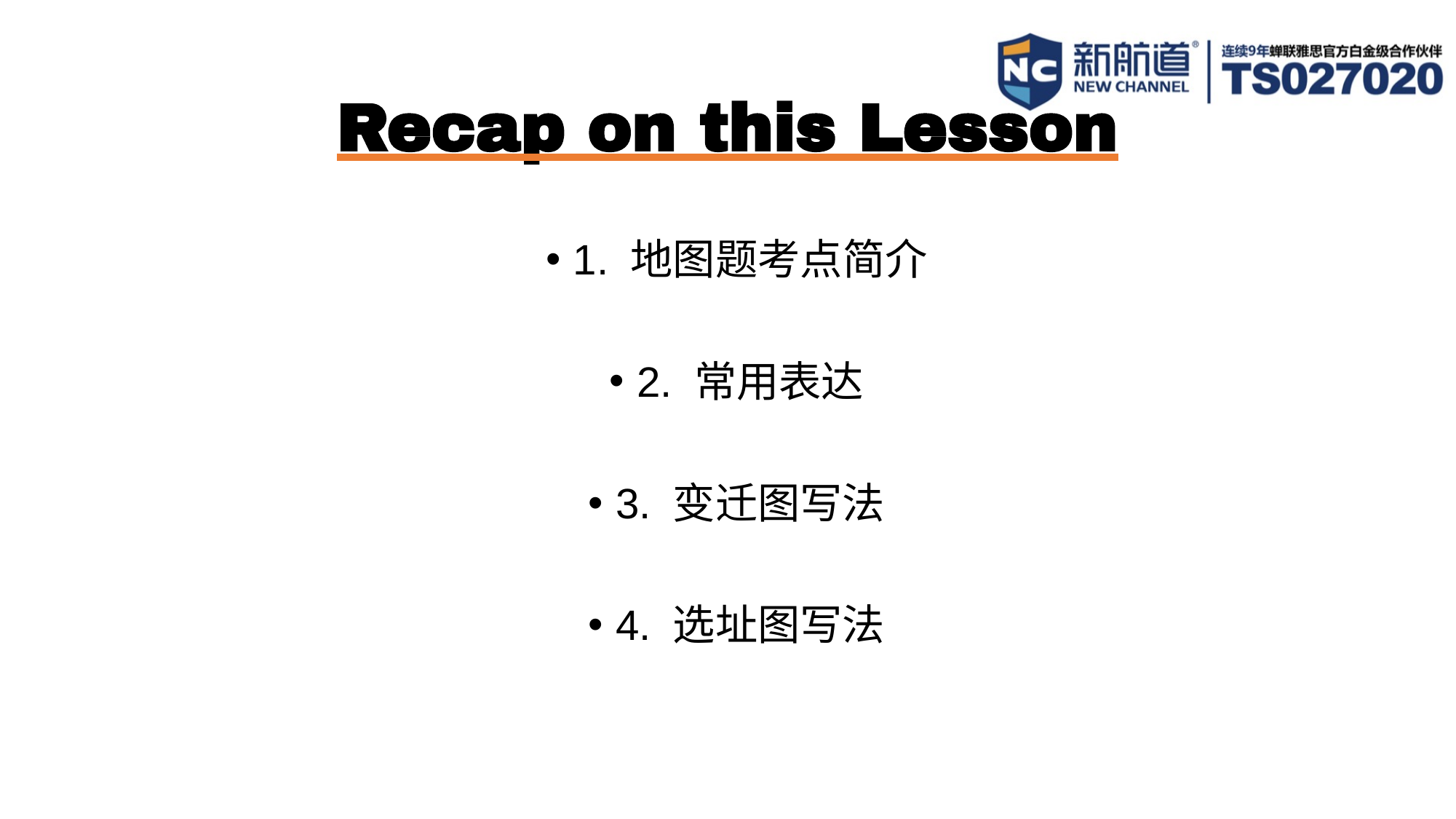

# Recap on this Lesson
1. 地图题考点简介

2. 常用表达

3. 变迁图写法

4. 选址图写法